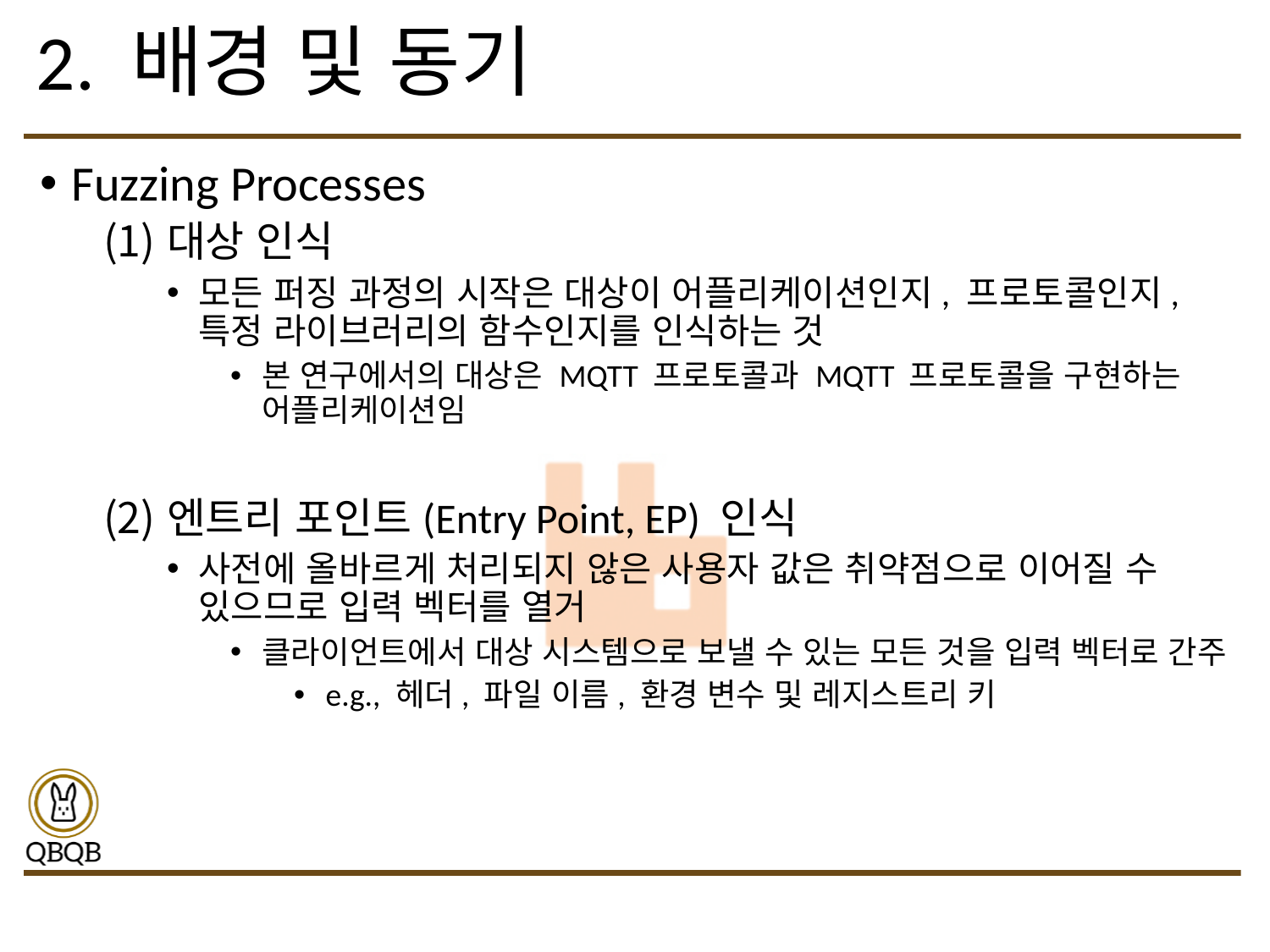

# 2. 배경 및 동기
Fuzzing Processes
대상 인식
모든 퍼징 과정의 시작은 대상이 어플리케이션인지, 프로토콜인지, 특정 라이브러리의 함수인지를 인식하는 것
본 연구에서의 대상은 MQTT 프로토콜과 MQTT 프로토콜을 구현하는 어플리케이션임

엔트리 포인트(Entry Point, EP) 인식
사전에 올바르게 처리되지 않은 사용자 값은 취약점으로 이어질 수 있으므로 입력 벡터를 열거
클라이언트에서 대상 시스템으로 보낼 수 있는 모든 것을 입력 벡터로 간주
e.g., 헤더, 파일 이름, 환경 변수 및 레지스트리 키